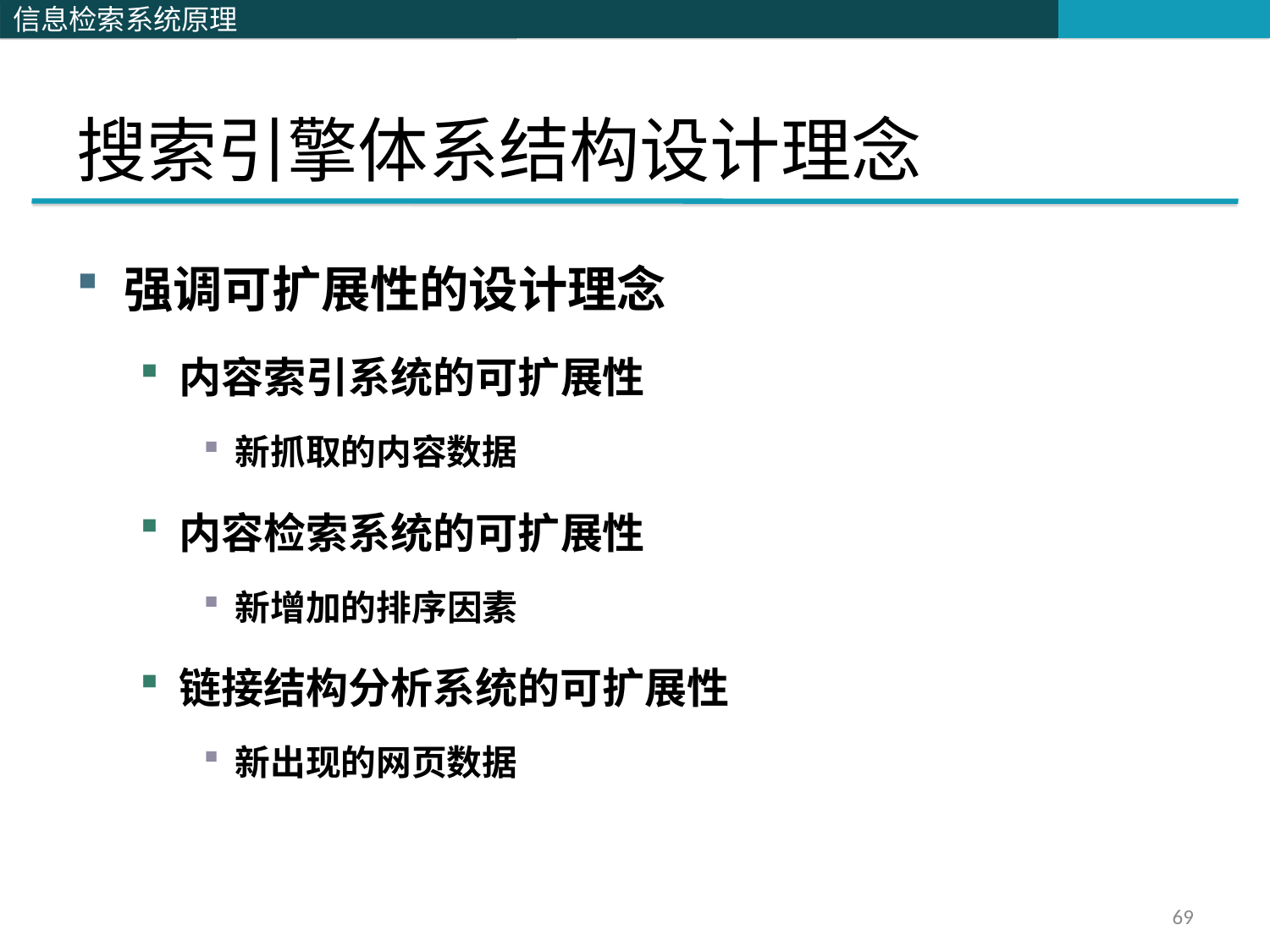

# 搜索引擎体系结构设计理念
强调可扩展性的设计理念
内容索引系统的可扩展性
新抓取的内容数据
内容检索系统的可扩展性
新增加的排序因素
链接结构分析系统的可扩展性
新出现的网页数据
69